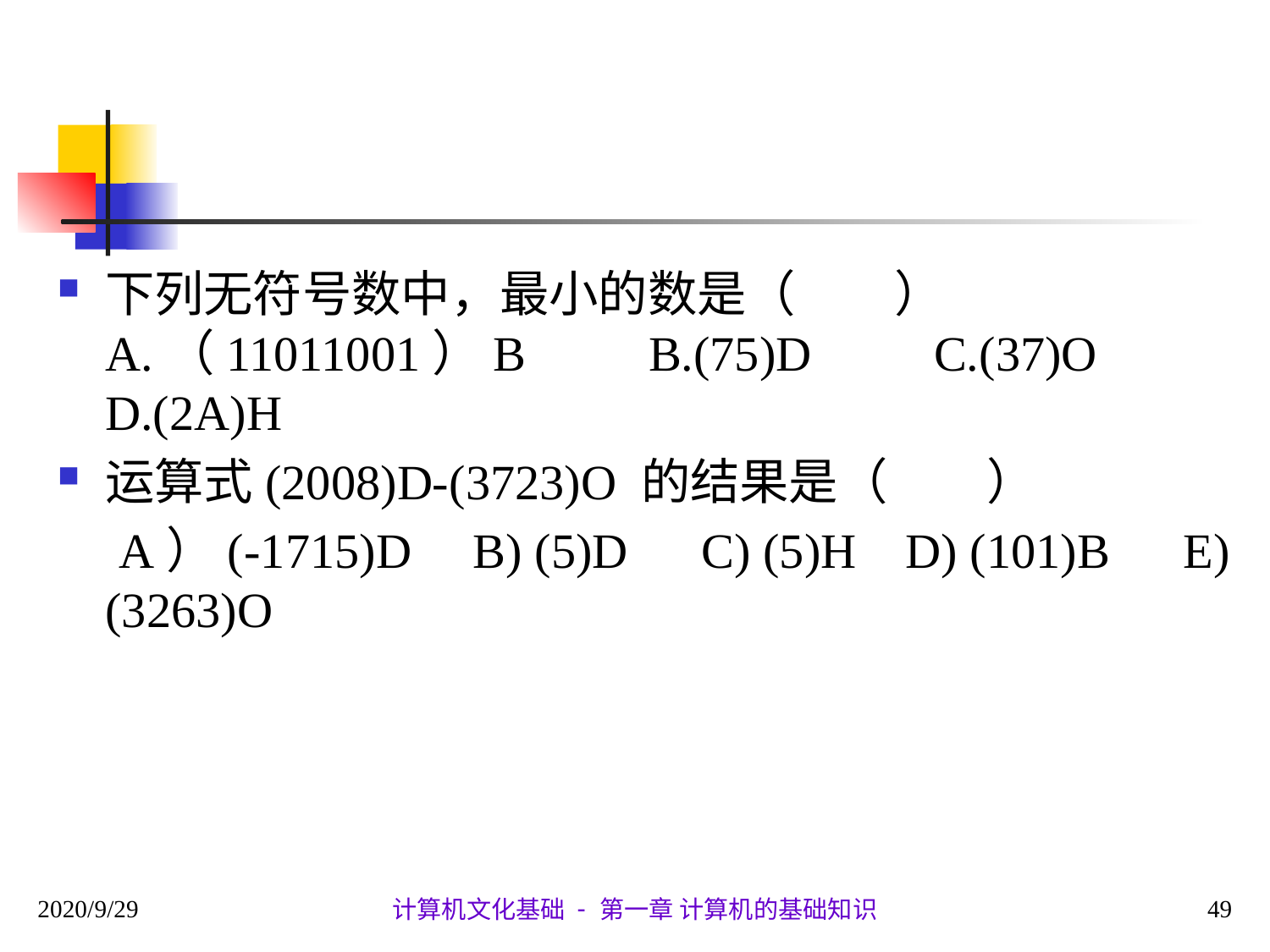

#
下列无符号数中，最小的数是（　　）
A.（11011001）B　　B.(75)D　　C.(37)O　　D.(2A)H
运算式(2008)D-(3723)O 的结果是（         ）
     A）(-1715)D     B) (5)D      C) (5)H    D) (101)B      E) (3263)O
2020/9/29
49
计算机文化基础 - 第一章 计算机的基础知识